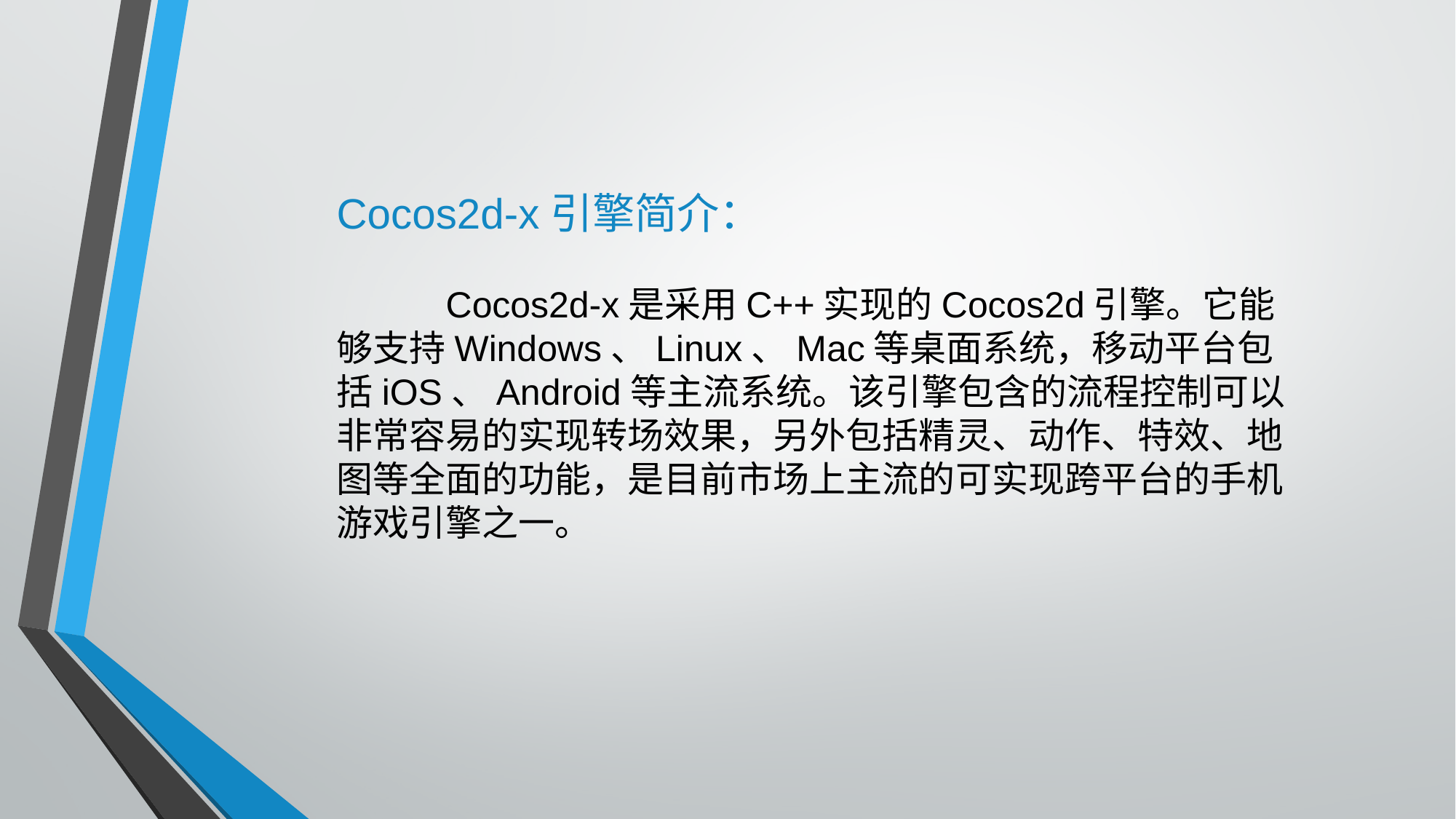

Cocos2d-x引擎简介：

	Cocos2d-x是采用C++实现的Cocos2d引擎。它能够支持Windows、Linux、Mac等桌面系统，移动平台包括iOS、Android等主流系统。该引擎包含的流程控制可以非常容易的实现转场效果，另外包括精灵、动作、特效、地图等全面的功能，是目前市场上主流的可实现跨平台的手机游戏引擎之一。